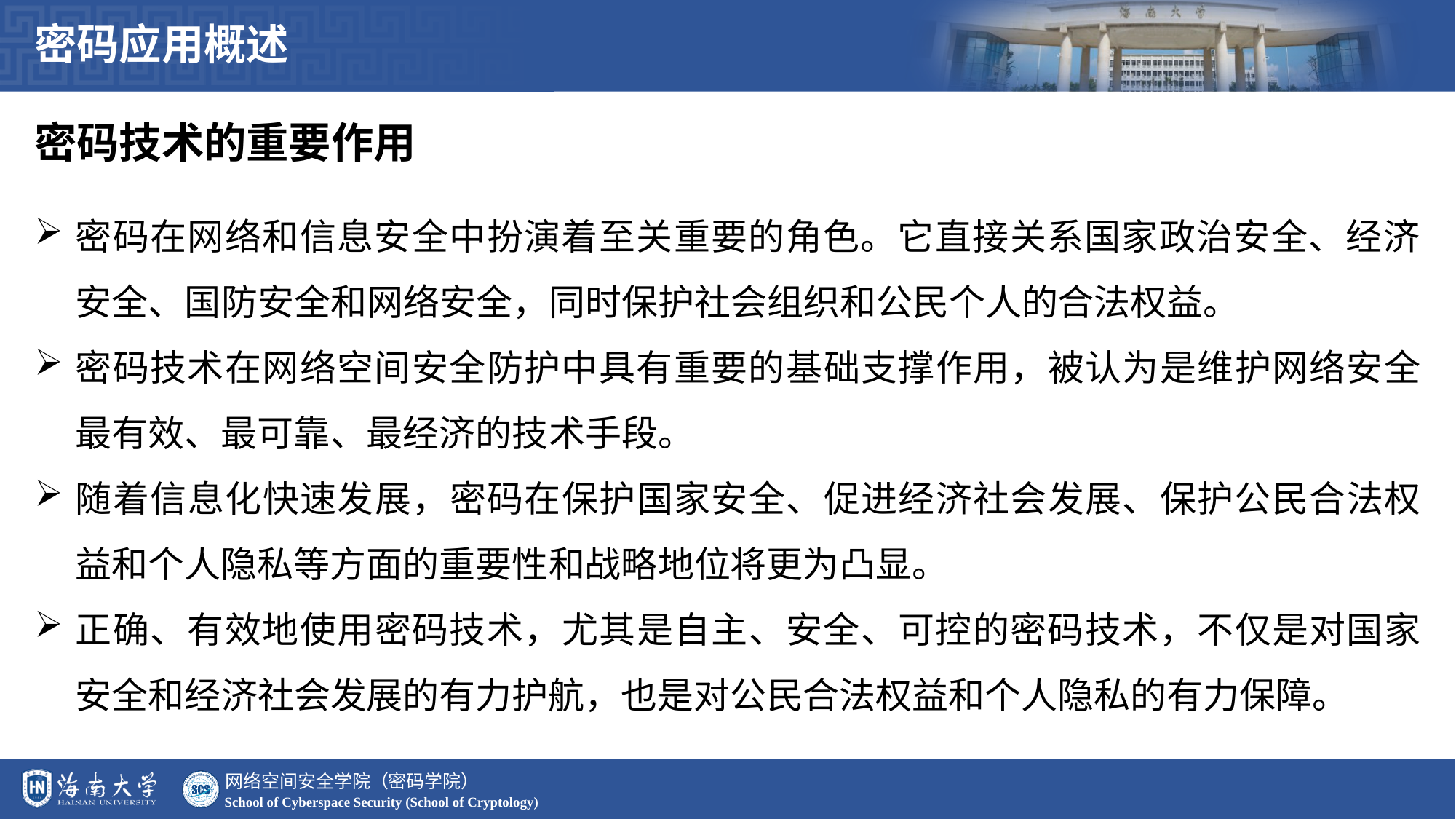

密码应用概述
密码技术的重要作用
密码在网络和信息安全中扮演着至关重要的角色。它直接关系国家政治安全、经济安全、国防安全和网络安全，同时保护社会组织和公民个人的合法权益。
密码技术在网络空间安全防护中具有重要的基础支撑作用，被认为是维护网络安全最有效、最可靠、最经济的技术手段。
随着信息化快速发展，密码在保护国家安全、促进经济社会发展、保护公民合法权益和个人隐私等方面的重要性和战略地位将更为凸显。
正确、有效地使用密码技术，尤其是自主、安全、可控的密码技术，不仅是对国家安全和经济社会发展的有力护航，也是对公民合法权益和个人隐私的有力保障。
7